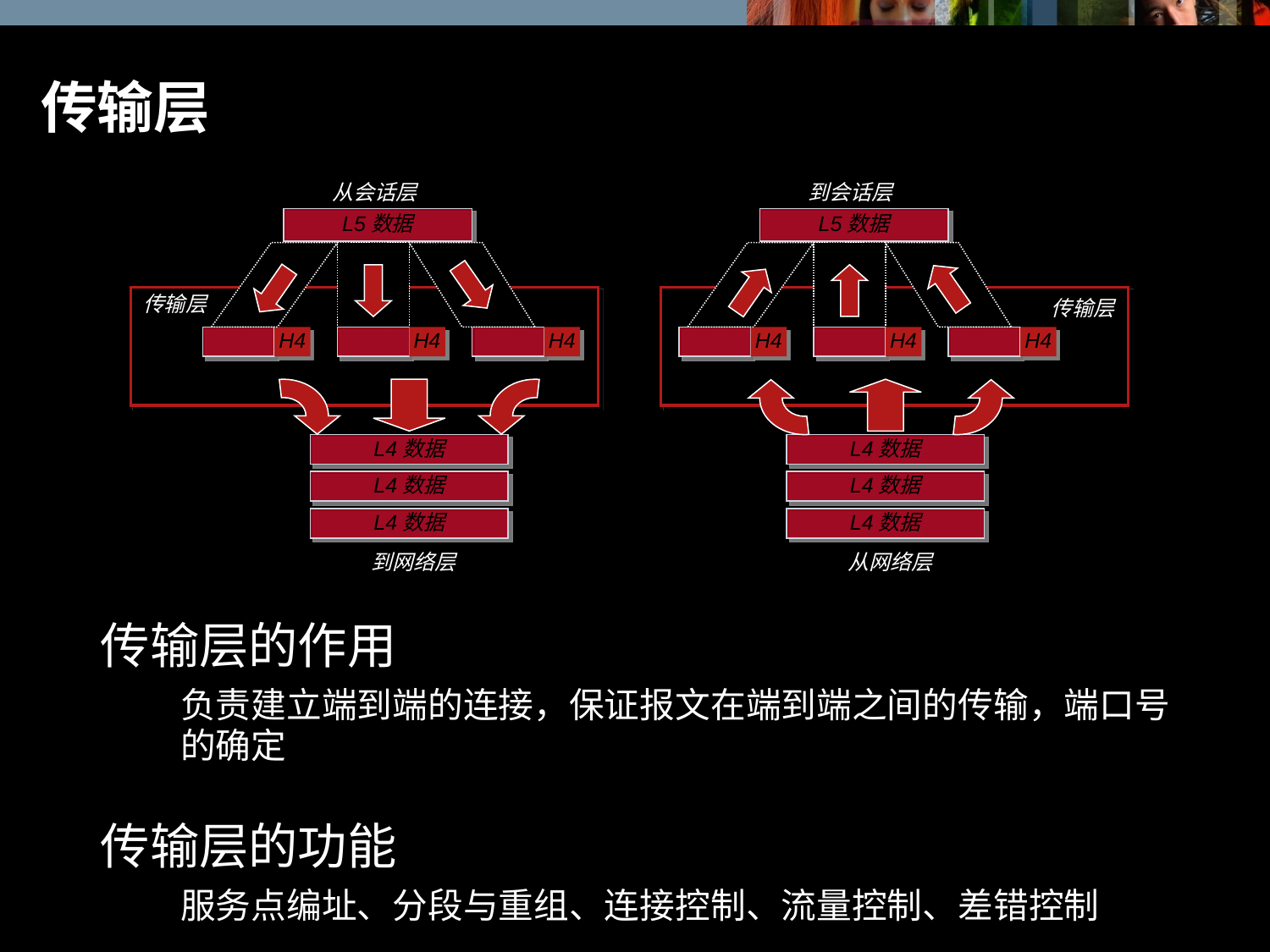

# 传输层
从会话层
到会话层
L5数据
L5数据

传输层
传输层

H4

H4

H4

H4

H4

H4

L4数据
L4数据
L4数据
L4数据
L4数据
L4数据
到网络层
从网络层

传输层的作用
负责建立端到端的连接，保证报文在端到端之间的传输，端口号的确定
传输层的功能
服务点编址、分段与重组、连接控制、流量控制、差错控制